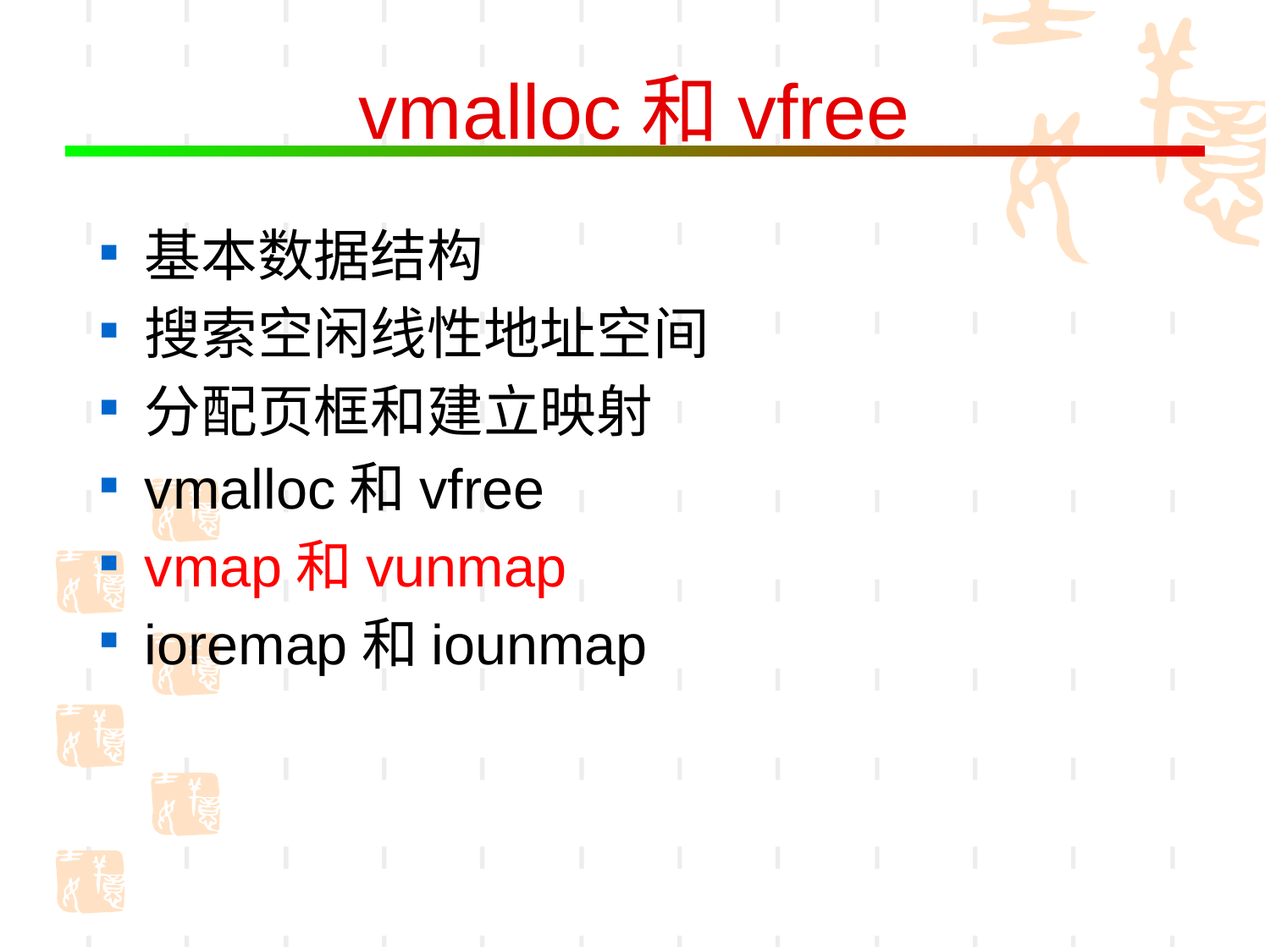

# vmalloc和vfree
基本数据结构
搜索空闲线性地址空间
分配页框和建立映射
vmalloc和vfree
vmap和vunmap
ioremap和iounmap